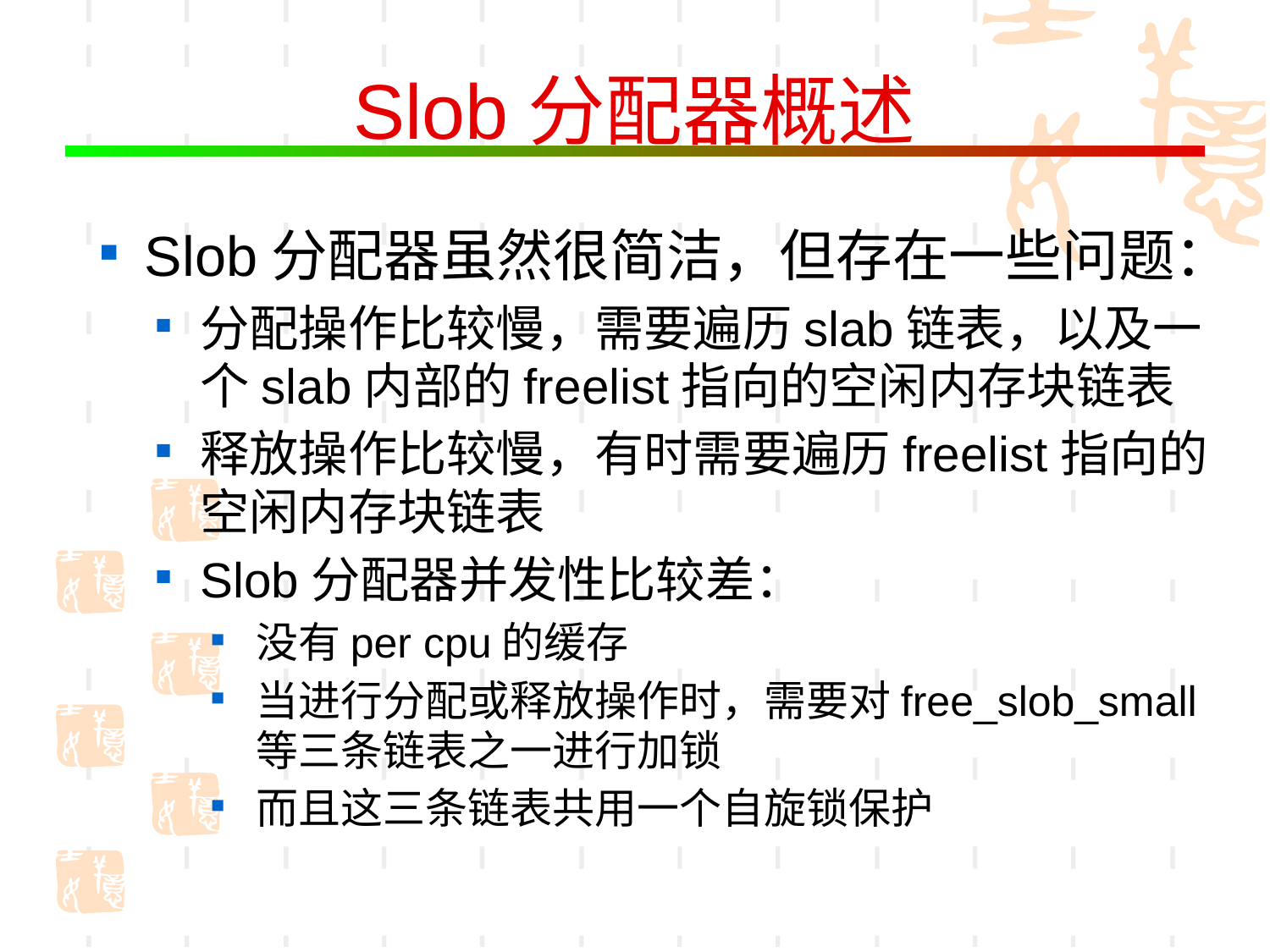

# Slob分配器概述
Slob分配器虽然很简洁，但存在一些问题：
分配操作比较慢，需要遍历slab链表，以及一个slab内部的freelist指向的空闲内存块链表
释放操作比较慢，有时需要遍历freelist指向的空闲内存块链表
Slob分配器并发性比较差：
没有per cpu的缓存
当进行分配或释放操作时，需要对free_slob_small等三条链表之一进行加锁
而且这三条链表共用一个自旋锁保护